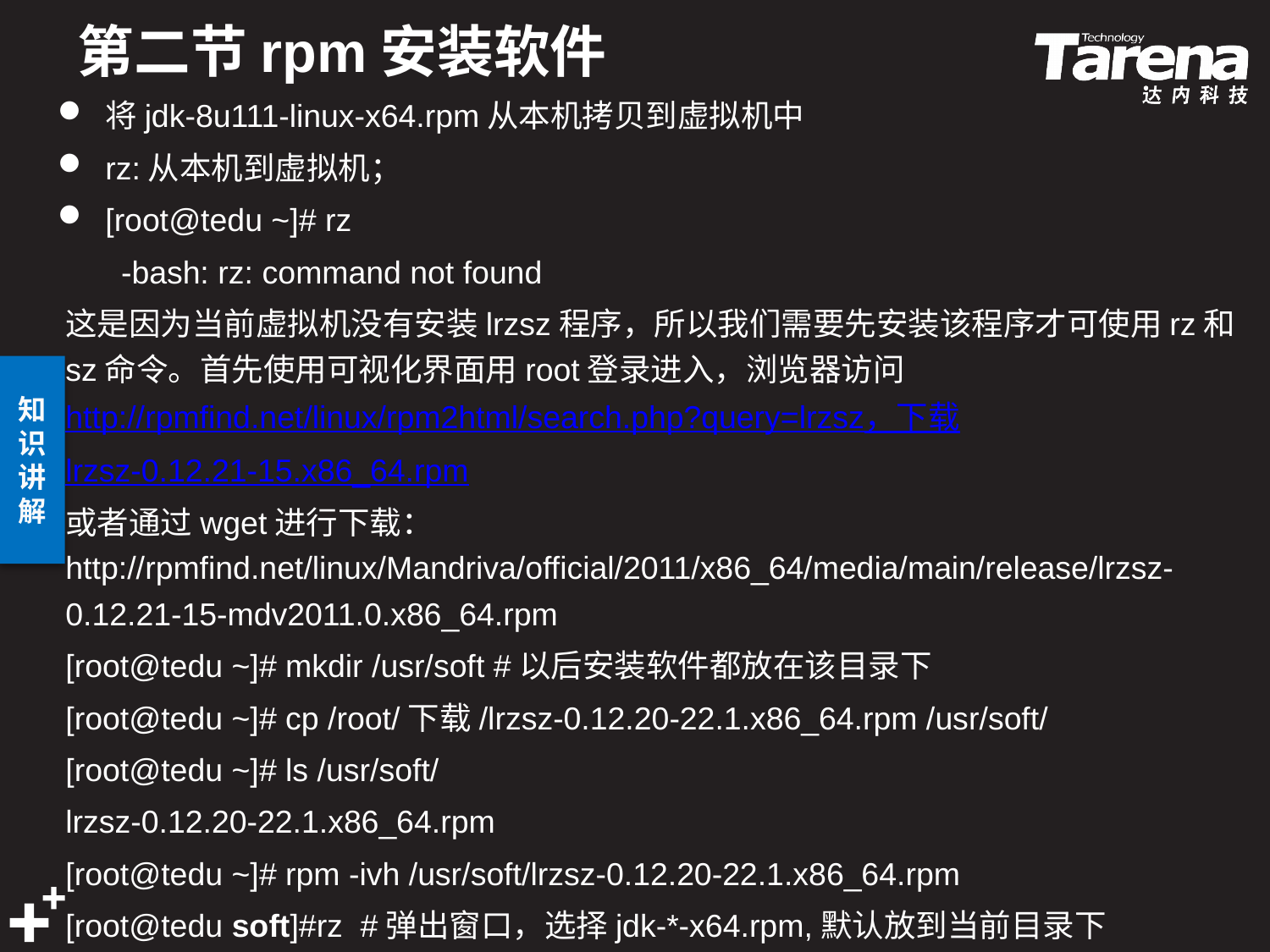

# 第二节rpm安装软件
将jdk-8u111-linux-x64.rpm从本机拷贝到虚拟机中
rz:从本机到虚拟机；
[root@tedu ~]# rz
-bash: rz: command not found
这是因为当前虚拟机没有安装lrzsz程序，所以我们需要先安装该程序才可使用rz和sz命令。首先使用可视化界面用root登录进入，浏览器访问http://rpmfind.net/linux/rpm2html/search.php?query=lrzsz，下载lrzsz-0.12.21-15.x86_64.rpm
或者通过wget进行下载： http://rpmfind.net/linux/Mandriva/official/2011/x86_64/media/main/release/lrzsz-0.12.21-15-mdv2011.0.x86_64.rpm
[root@tedu ~]# mkdir /usr/soft #以后安装软件都放在该目录下
[root@tedu ~]# cp /root/下载/lrzsz-0.12.20-22.1.x86_64.rpm /usr/soft/
[root@tedu ~]# ls /usr/soft/
lrzsz-0.12.20-22.1.x86_64.rpm
[root@tedu ~]# rpm -ivh /usr/soft/lrzsz-0.12.20-22.1.x86_64.rpm
[root@tedu soft]#rz  #弹出窗口，选择jdk-*-x64.rpm,默认放到当前目录下